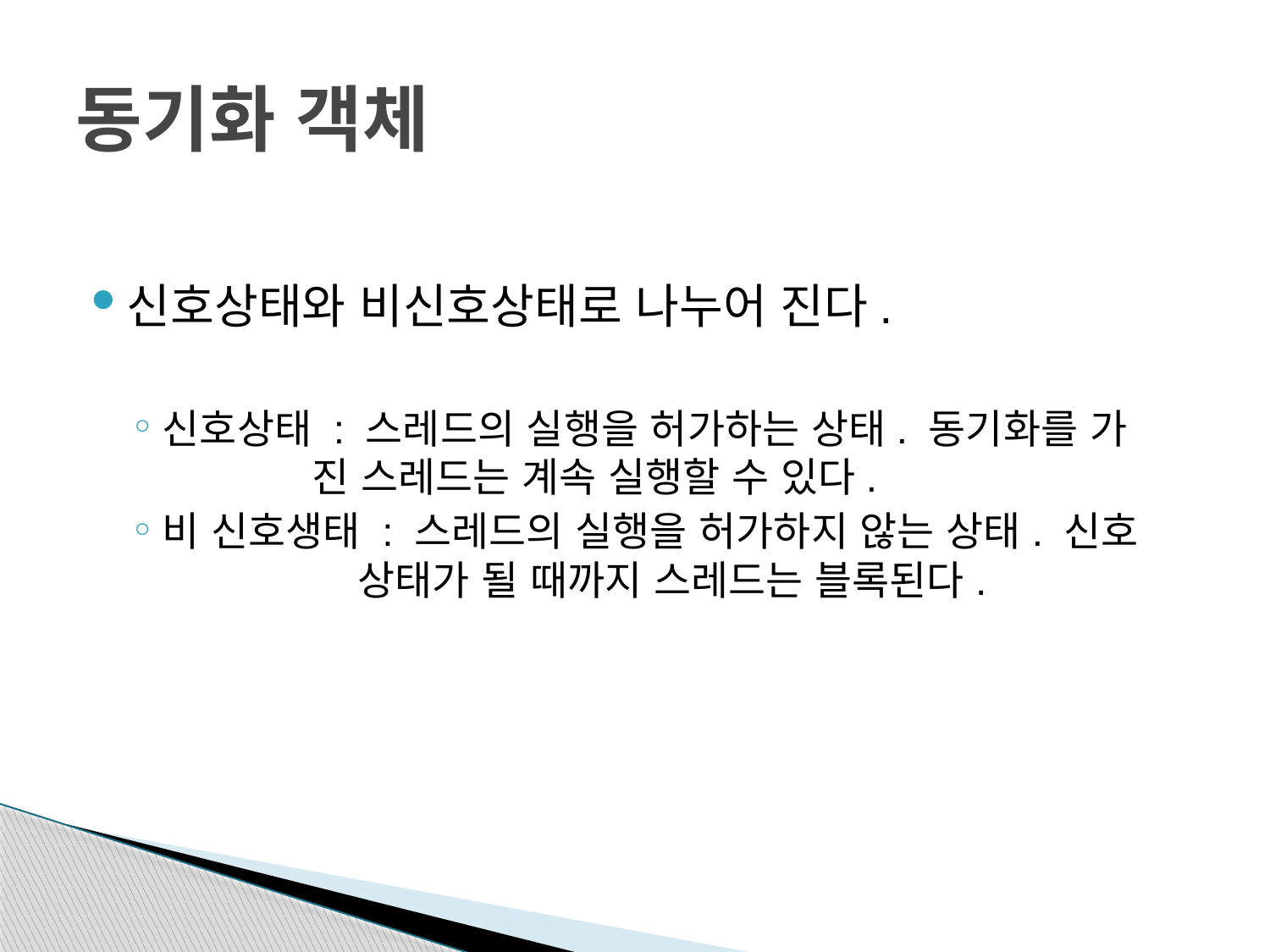

# 동기화 객체

신호상태와 비신호상태로 나누어 진다.

신호상태 : 스레드의 실행을 허가하는 상태. 동기화를 가		  진 스레드는 계속 실행할 수 있다.
비 신호생태 : 스레드의 실행을 허가하지 않는 상태. 신호		      상태가 될 때까지 스레드는 블록된다.